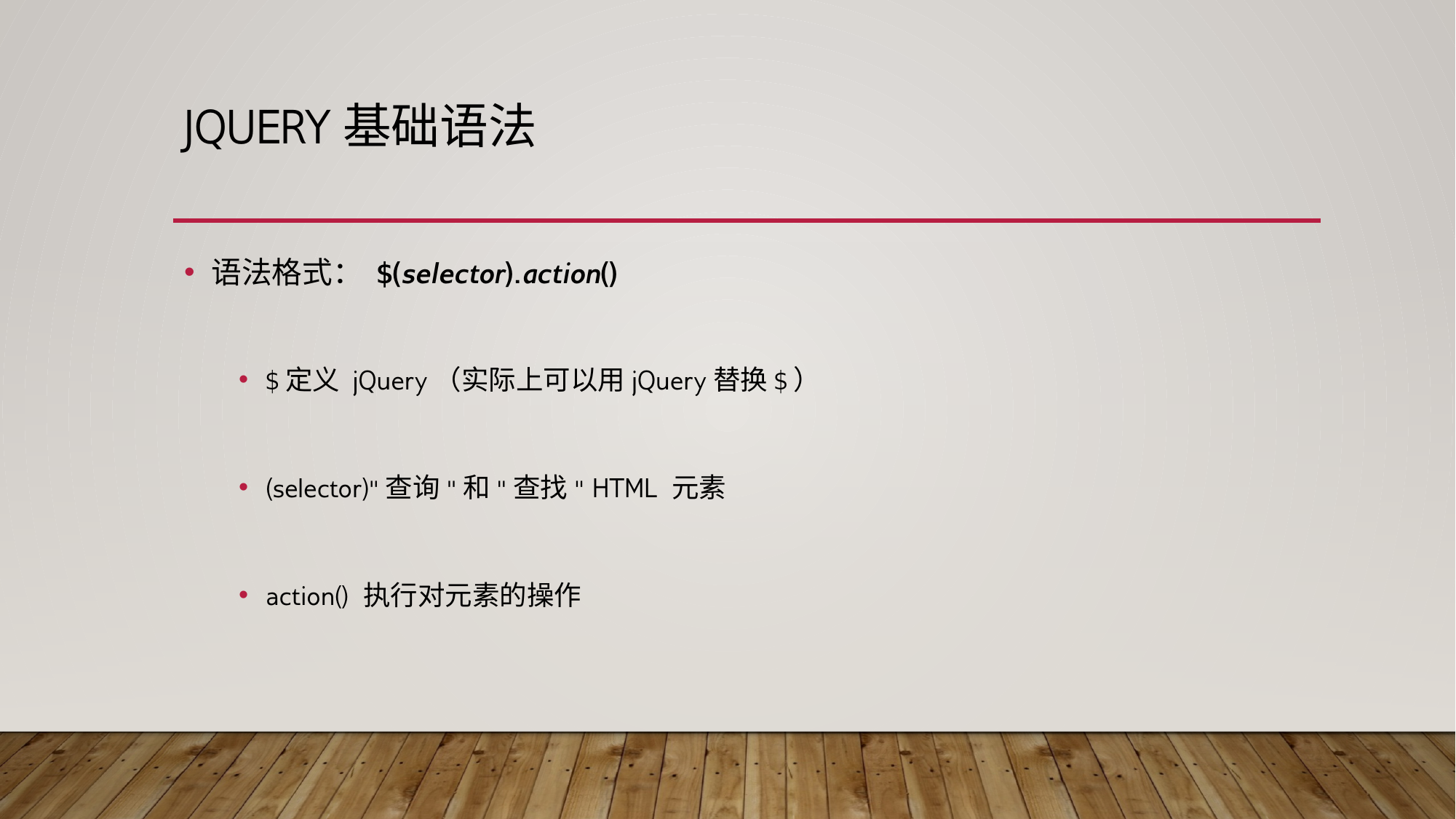

# jQuery基础语法
语法格式： $(selector).action()

$定义 jQuery（实际上可以用jQuery替换$）

(selector)"查询"和"查找" HTML 元素

action() 执行对元素的操作